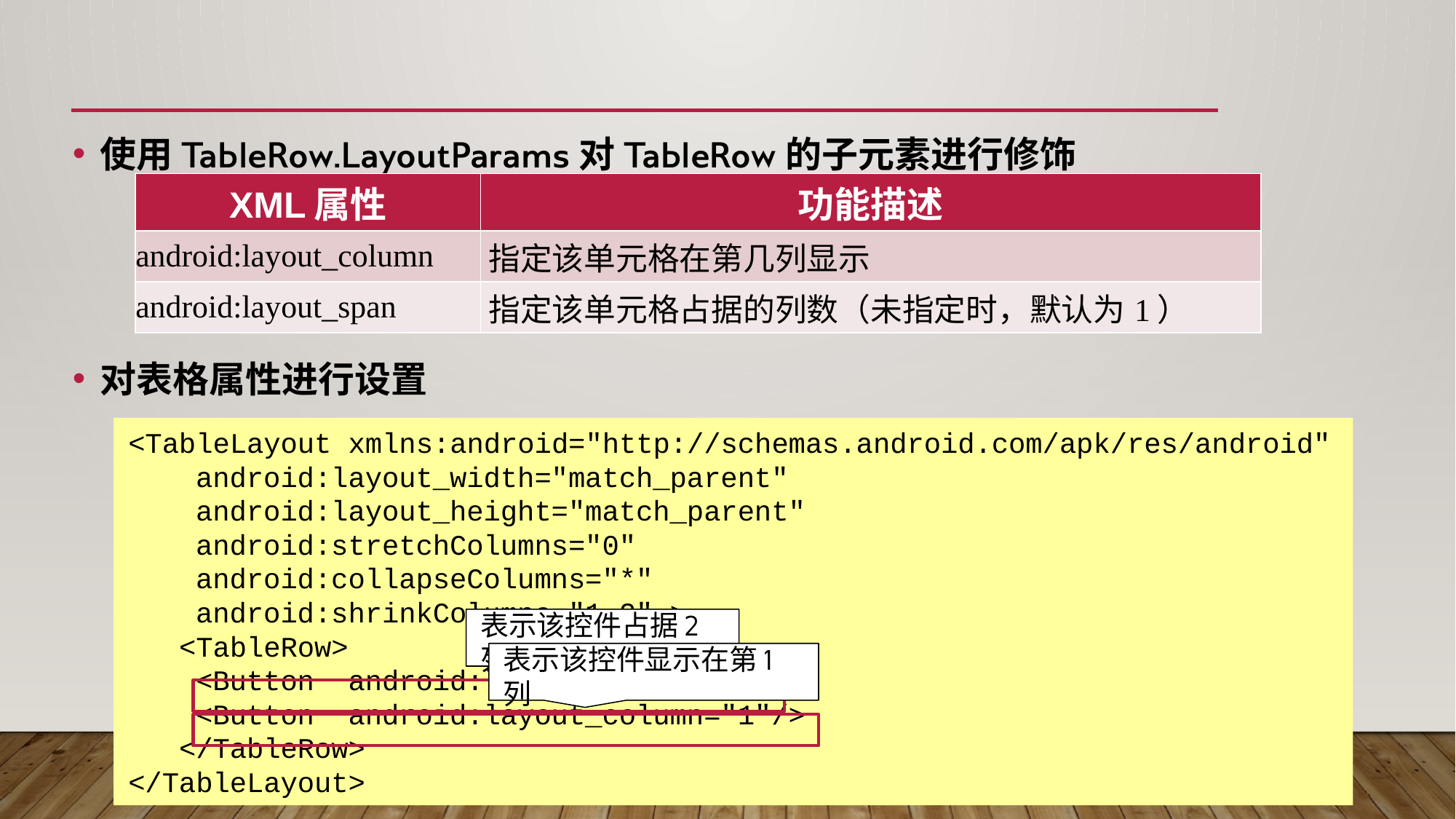

使用TableRow.LayoutParams对TableRow的子元素进行修饰

对表格属性进行设置
| XML属性 | 功能描述 |
| --- | --- |
| android:layout\_column | 指定该单元格在第几列显示 |
| android:layout\_span | 指定该单元格占据的列数（未指定时，默认为1） |
<TableLayout xmlns:android="http://schemas.android.com/apk/res/android"
    android:layout_width="match_parent"
    android:layout_height="match_parent"
    android:stretchColumns="0"
    android:collapseColumns="*"
    android:shrinkColumns="1,2" >
   <TableRow>
    <Button  android:layout_span="2"/>
    <Button  android:layout_column="1"/>
   </TableRow>
</TableLayout>

表示该控件占据2列

表示该控件显示在第1列